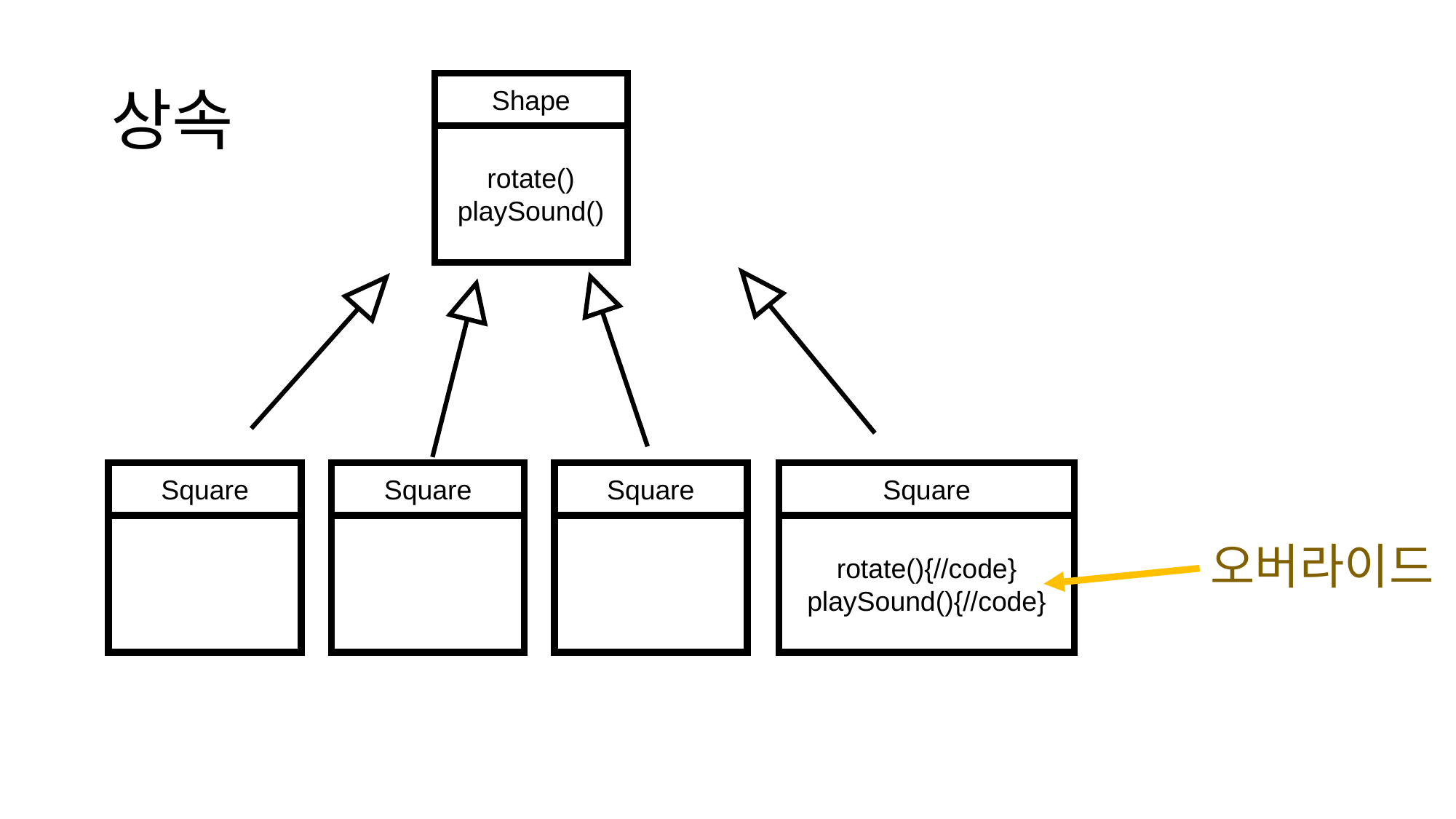

# 상속
Shape
rotate()
playSound()

Square

Square

Square

Square
rotate(){//code}
playSound(){//code}
오버라이드